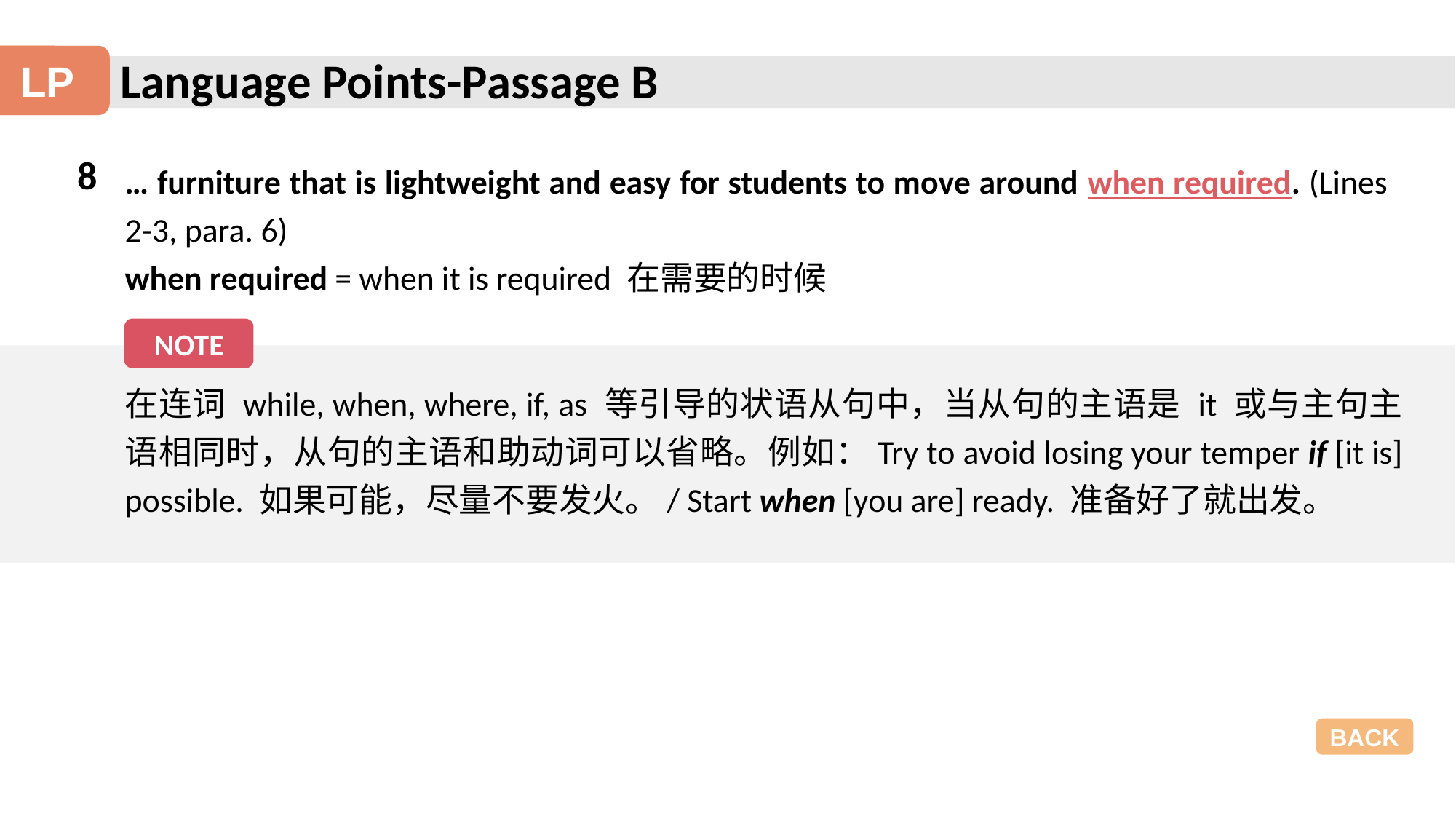

Language Points-Passage B
LP

8
… furniture that is lightweight and easy for students to move around when required. (Lines 2-3, para. 6)
when required = when it is required 在需要的时候
NOTE

在连词 while, when, where, if, as 等引导的状语从句中，当从句的主语是 it 或与主句主语相同时，从句的主语和助动词可以省略。例如：Try to avoid losing your temper if [it is] possible. 如果可能，尽量不要发火。/ Start when [you are] ready. 准备好了就出发。
BACK